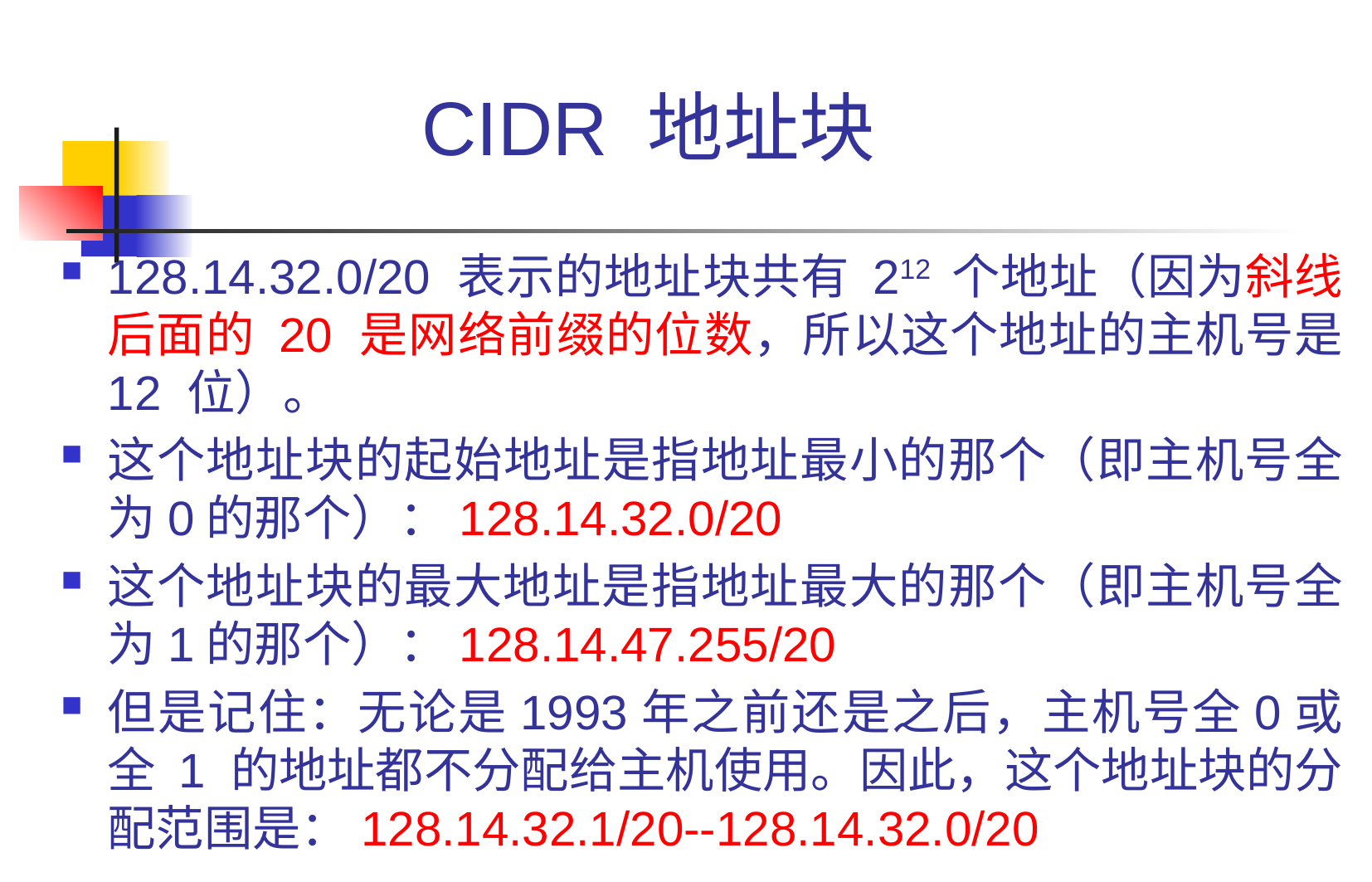

# CIDR 地址块
128.14.32.0/20 表示的地址块共有 212 个地址（因为斜线后面的 20 是网络前缀的位数，所以这个地址的主机号是 12 位）。
这个地址块的起始地址是指地址最小的那个（即主机号全为0的那个）：128.14.32.0/20
这个地址块的最大地址是指地址最大的那个（即主机号全为1的那个）：128.14.47.255/20
但是记住：无论是1993年之前还是之后，主机号全0或全 1 的地址都不分配给主机使用。因此，这个地址块的分配范围是：128.14.32.1/20--128.14.32.0/20